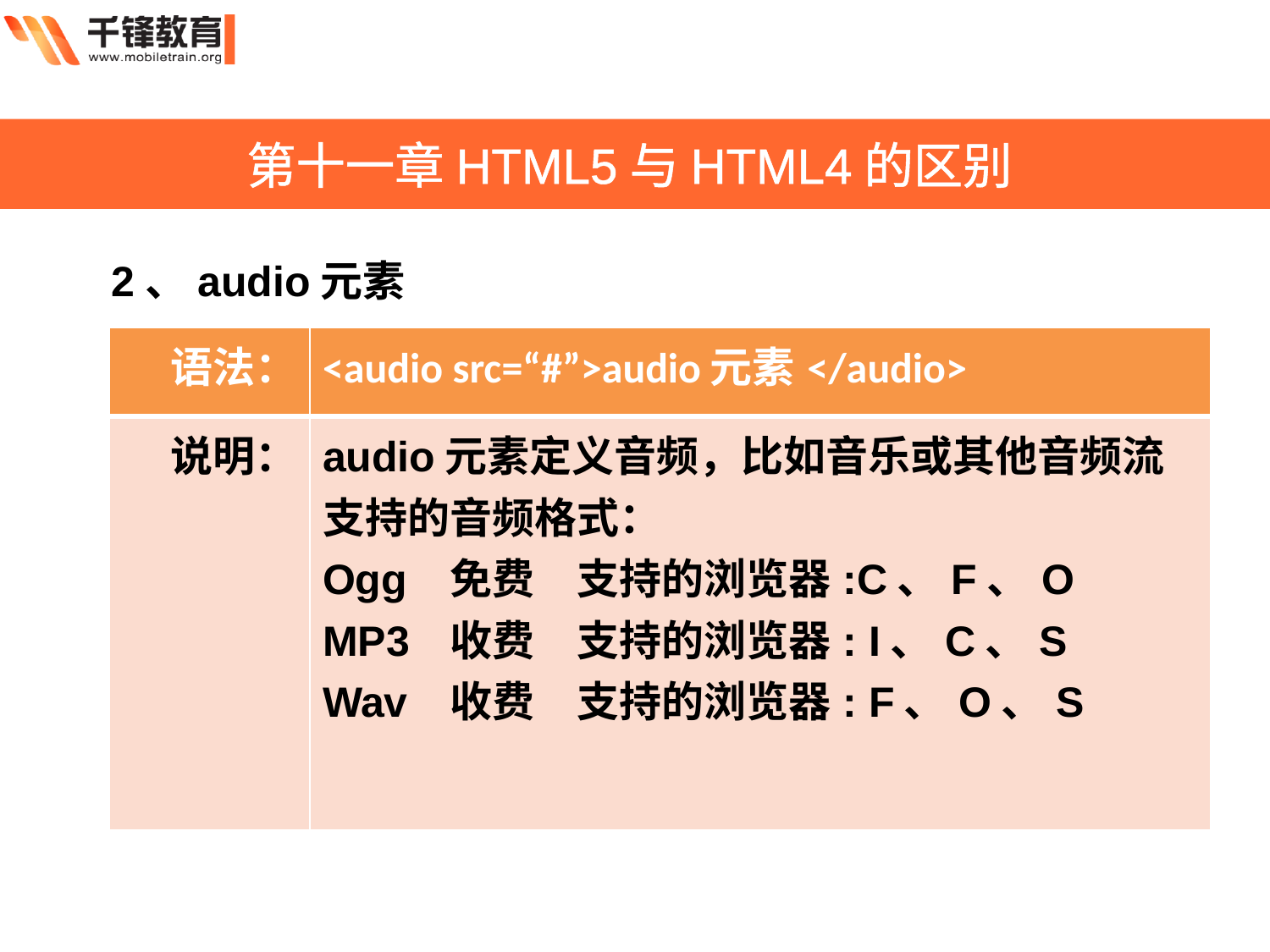

第十一章HTML5与HTML4的区别
2、audio元素

| 语法： | <audio src=“#”>audio元素</audio> |
| --- | --- |
| 说明： | audio元素定义音频，比如音乐或其他音频流 支持的音频格式： Ogg 免费 支持的浏览器:C、F、O MP3 收费 支持的浏览器: I、C、S Wav 收费 支持的浏览器: F、O、S |